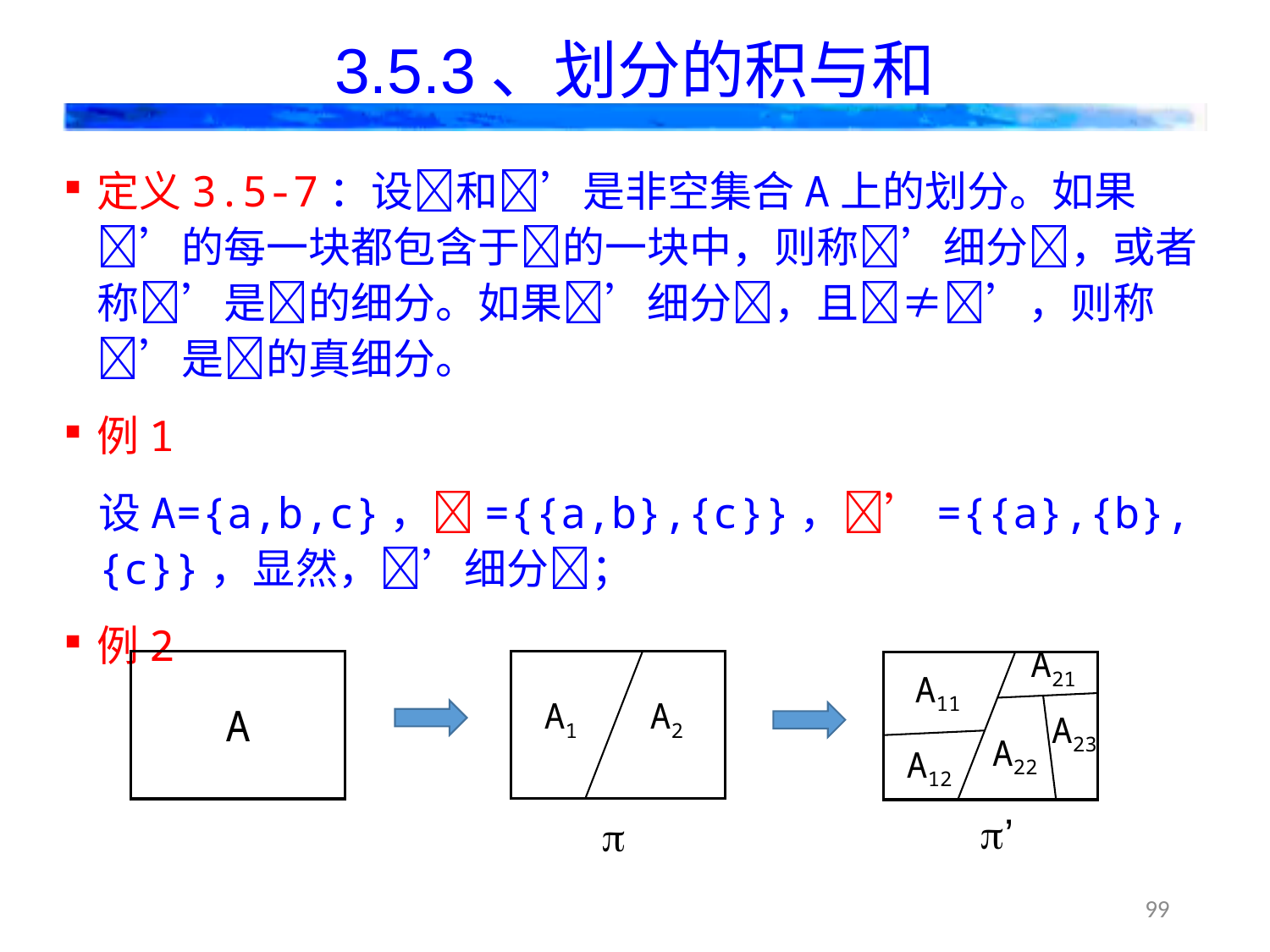

# 3.5.3、划分的积与和
定义3.5-7：设π和π’是非空集合A上的划分。如果π’的每一块都包含于π的一块中，则称π’细分π，或者称π’是π的细分。如果π’细分π，且π≠π’，则称π’是π的真细分。
例1
设A={a,b,c}，π={{a,b},{c}}，π’={{a},{b},{c}}，显然，π’细分π；
例2
A21

A11
A23

A22
A12
π’

A

π
A1
A2
99